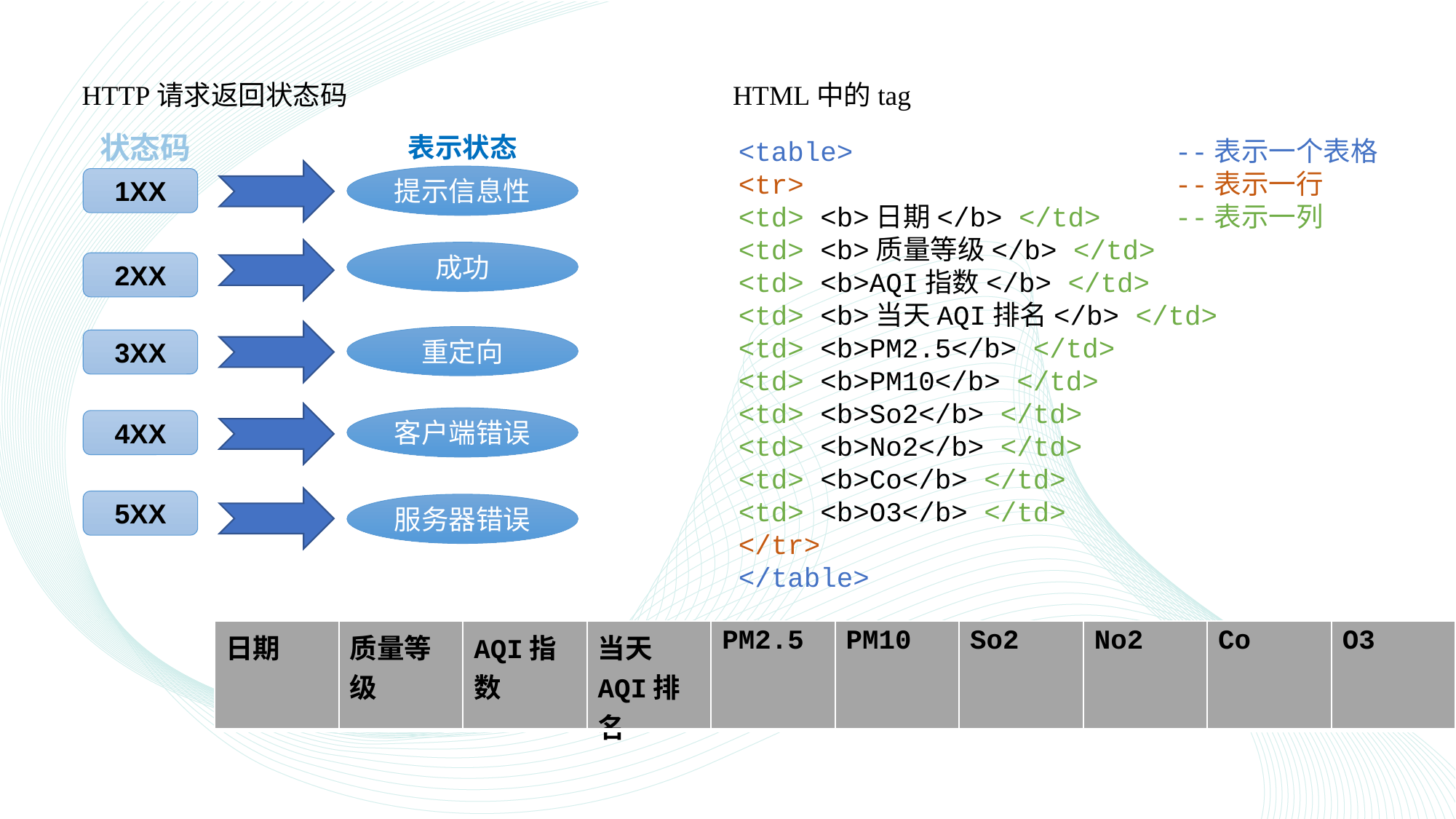

HTTP请求返回状态码
HTML中的tag
状态码
表示状态
<table>			--表示一个表格
<tr>				--表示一行
<td> <b>日期</b> </td>	--表示一列
<td> <b>质量等级</b> </td>
<td> <b>AQI指数</b> </td>
<td> <b>当天AQI排名</b> </td>
<td> <b>PM2.5</b> </td>
<td> <b>PM10</b> </td>
<td> <b>So2</b> </td>
<td> <b>No2</b> </td>
<td> <b>Co</b> </td>
<td> <b>O3</b> </td>
</tr>
</table>

提示信息性
1XX

成功
2XX

重定向
3XX

客户端错误
4XX

5XX
服务器错误
| 日期 | 质量等级 | AQI指数 | 当天AQI排名 | PM2.5 | PM10 | So2 | No2 | Co | O3 |
| --- | --- | --- | --- | --- | --- | --- | --- | --- | --- |